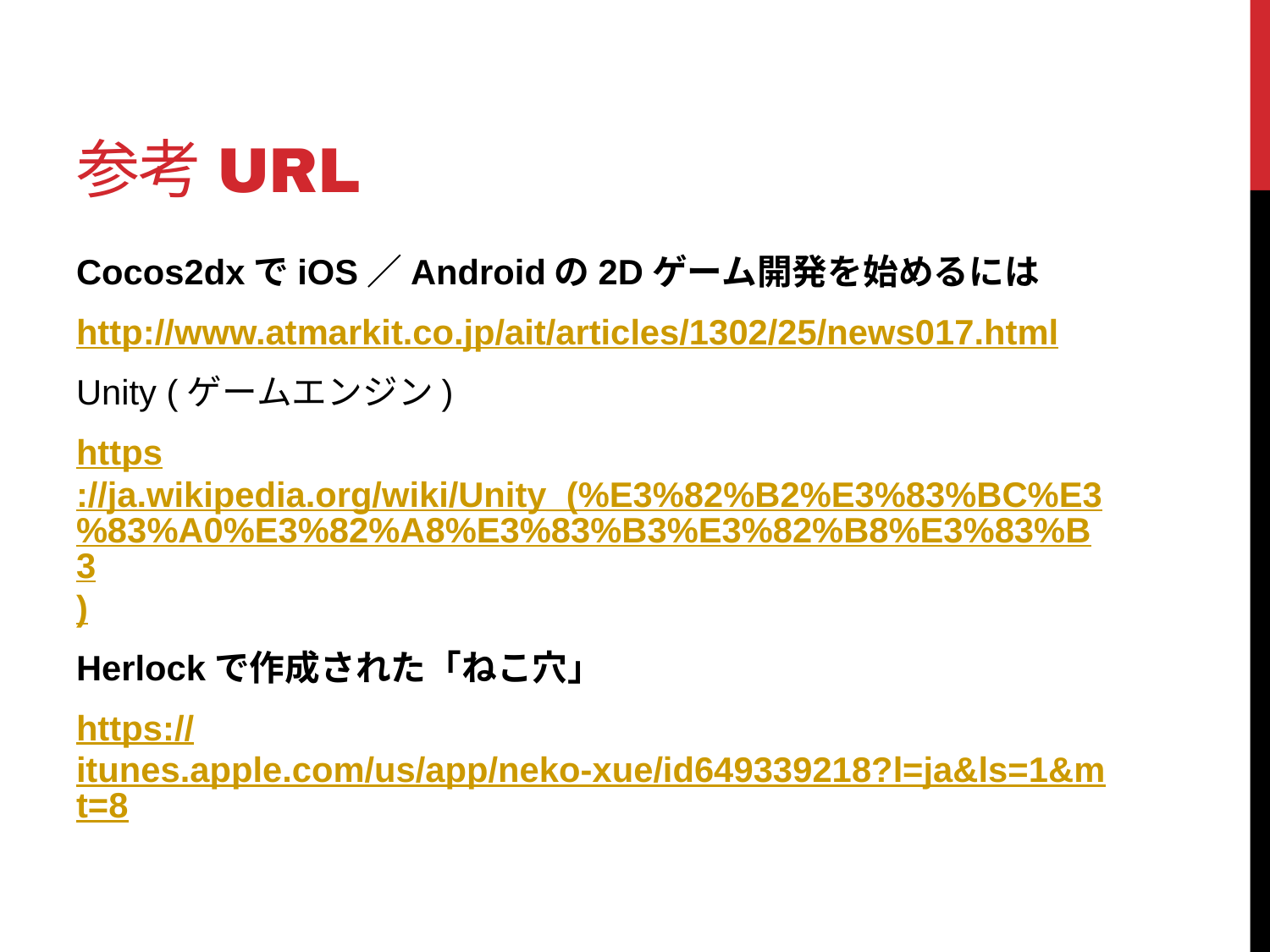

# 参考URL
Cocos2dxでiOS／Androidの2Dゲーム開発を始めるには
http://www.atmarkit.co.jp/ait/articles/1302/25/news017.html
Unity (ゲームエンジン)
https://ja.wikipedia.org/wiki/Unity_(%E3%82%B2%E3%83%BC%E3%83%A0%E3%82%A8%E3%83%B3%E3%82%B8%E3%83%B3)
Herlockで作成された「ねこ穴」
https://itunes.apple.com/us/app/neko-xue/id649339218?l=ja&ls=1&mt=8